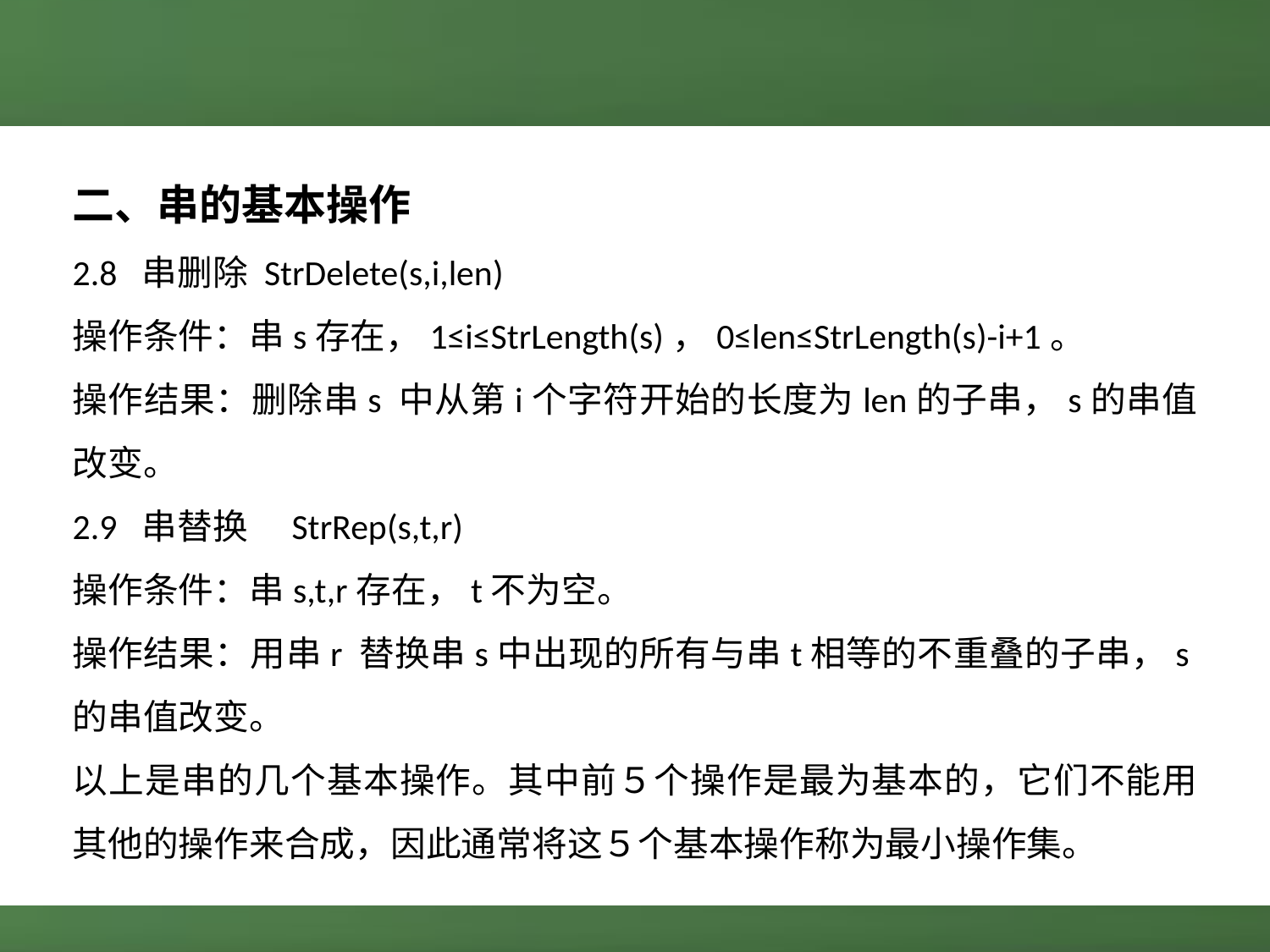

二、串的基本操作
2.8  串删除 StrDelete(s,i,len)
操作条件：串s存在，1≤i≤StrLength(s)，0≤len≤StrLength(s)-i+1。
操作结果：删除串s 中从第i个字符开始的长度为len的子串，s的串值改变。
2.9  串替换　StrRep(s,t,r)
操作条件：串s,t,r存在，t不为空。
操作结果：用串r 替换串s中出现的所有与串t相等的不重叠的子串，s的串值改变。
以上是串的几个基本操作。其中前５个操作是最为基本的，它们不能用其他的操作来合成，因此通常将这５个基本操作称为最小操作集。